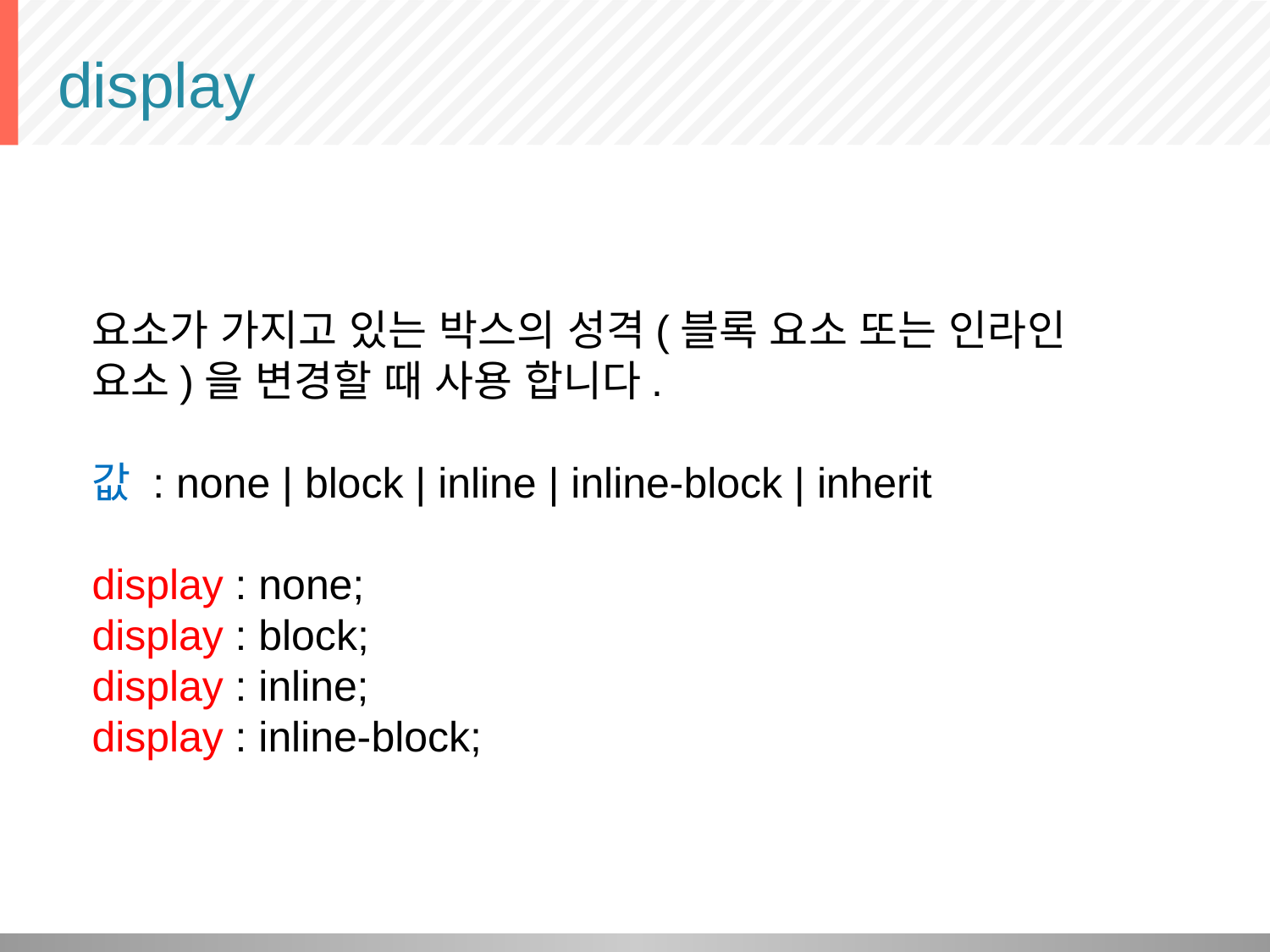

# display
요소가 가지고 있는 박스의 성격(블록 요소 또는 인라인 요소)을 변경할 때 사용 합니다.

값 : none | block | inline | inline-block | inherit

display : none;
display : block;
display : inline;
display : inline-block;